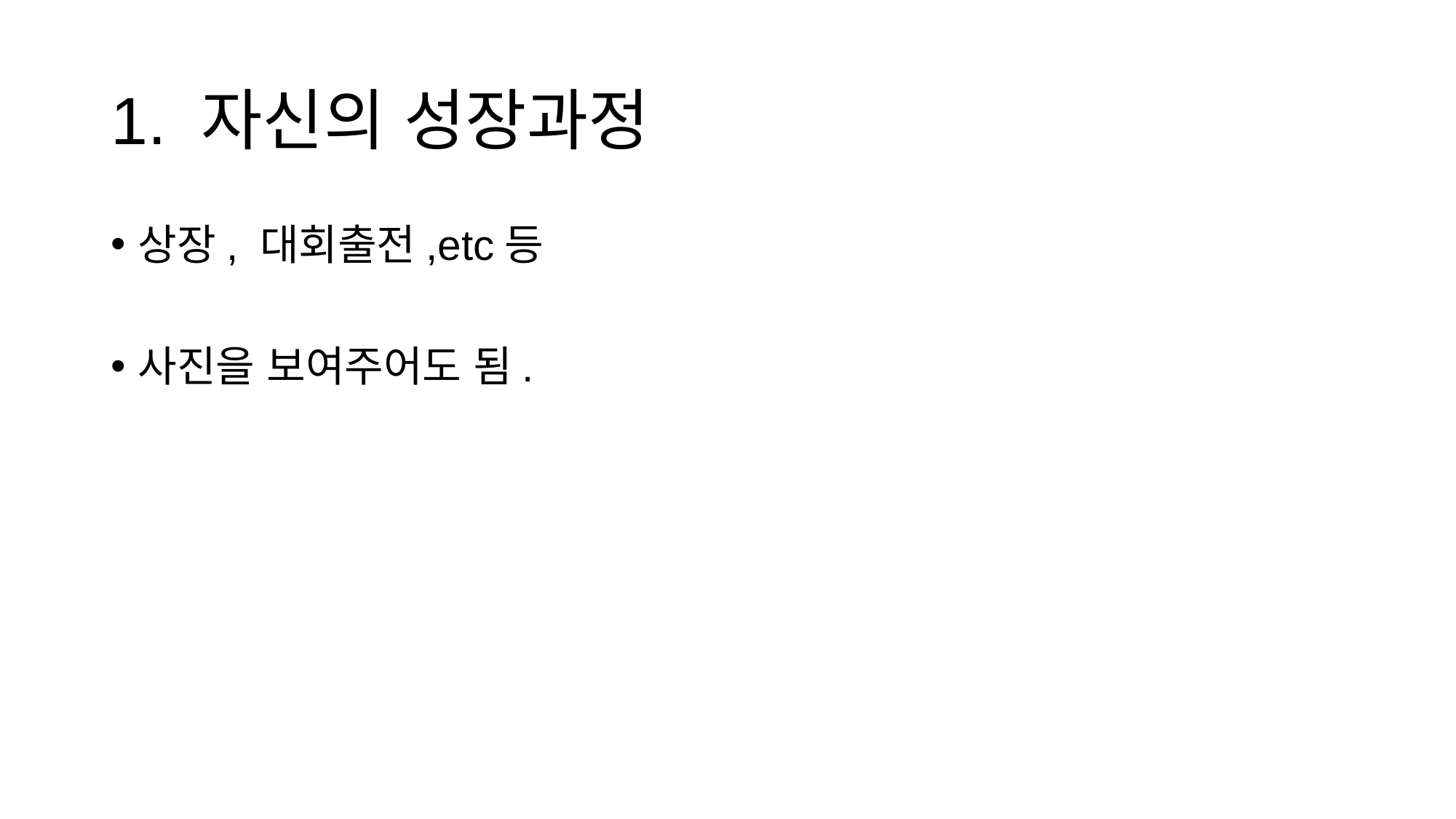

# 1. 자신의 성장과정
상장, 대회출전,etc등

사진을 보여주어도 됨.